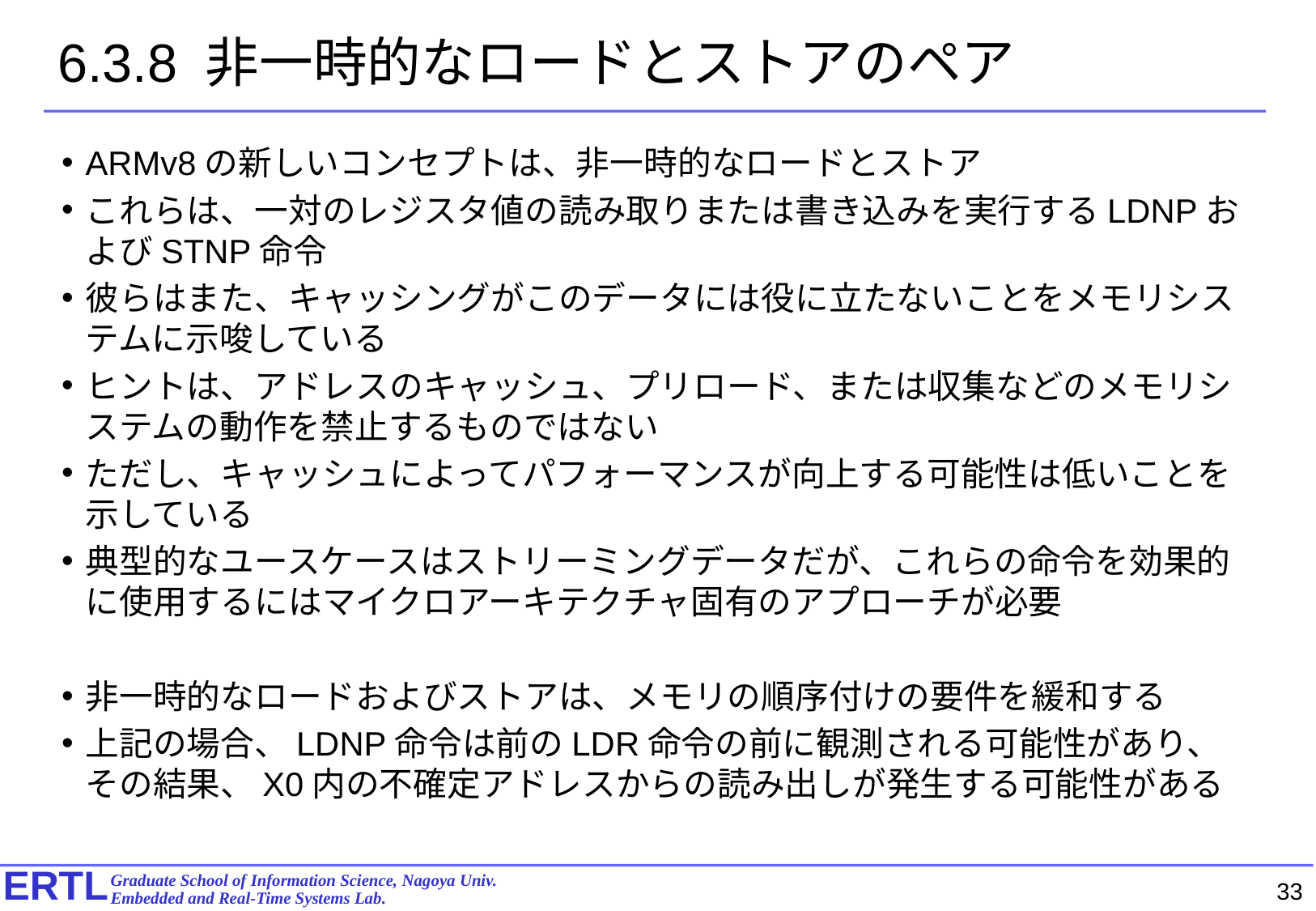

# 6.3.8 非一時的なロードとストアのペア
ARMv8の新しいコンセプトは、非一時的なロードとストア
これらは、一対のレジスタ値の読み取りまたは書き込みを実行するLDNPおよびSTNP命令
彼らはまた、キャッシングがこのデータには役に立たないことをメモリシステムに示唆している
ヒントは、アドレスのキャッシュ、プリロード、または収集などのメモリシステムの動作を禁止するものではない
ただし、キャッシュによってパフォーマンスが向上する可能性は低いことを示している
典型的なユースケースはストリーミングデータだが、これらの命令を効果的に使用するにはマイクロアーキテクチャ固有のアプローチが必要

非一時的なロードおよびストアは、メモリの順序付けの要件を緩和する
上記の場合、LDNP命令は前のLDR命令の前に観測される可能性があり、その結果、X0内の不確定アドレスからの読み出しが発生する可能性がある
33